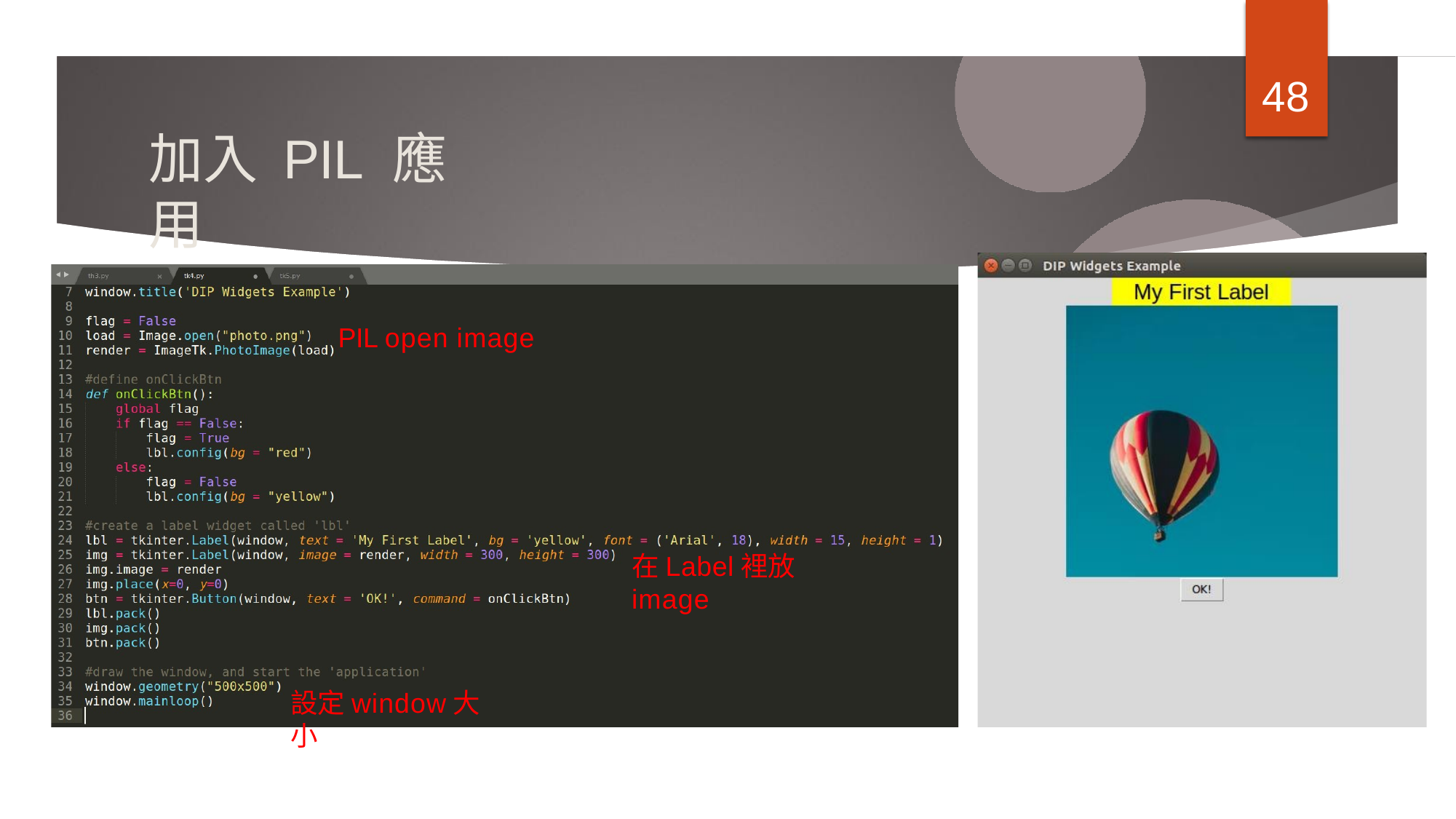

48
# 加入 PIL 應用

PIL open image
在Label裡放image
設定window大小